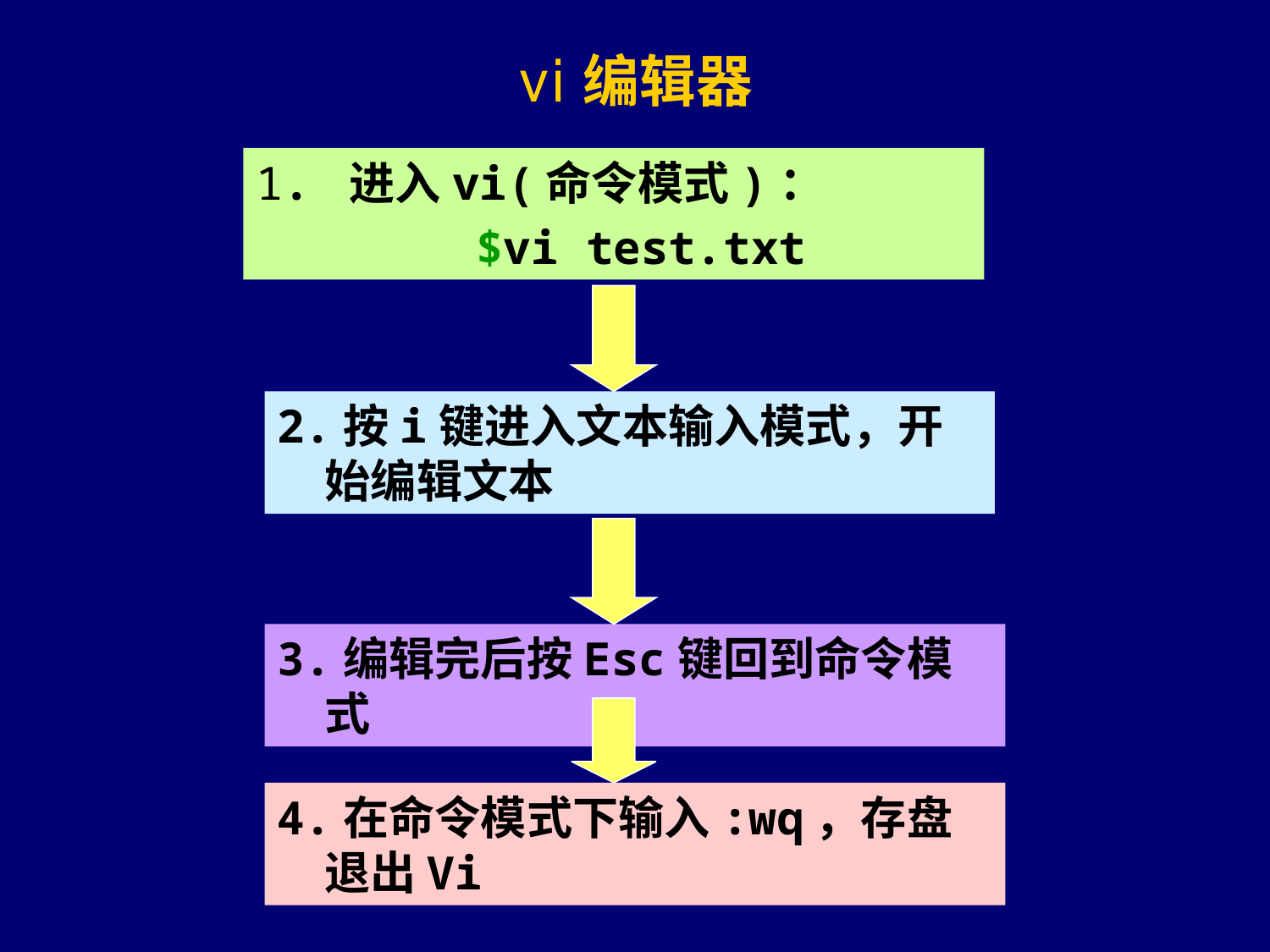

# vi编辑器
1. 进入vi(命令模式)：
        $vi test.txt

2.按i键进入文本输入模式，开始编辑文本

3.编辑完后按Esc键回到命令模式

4.在命令模式下输入:wq，存盘退出Vi
25